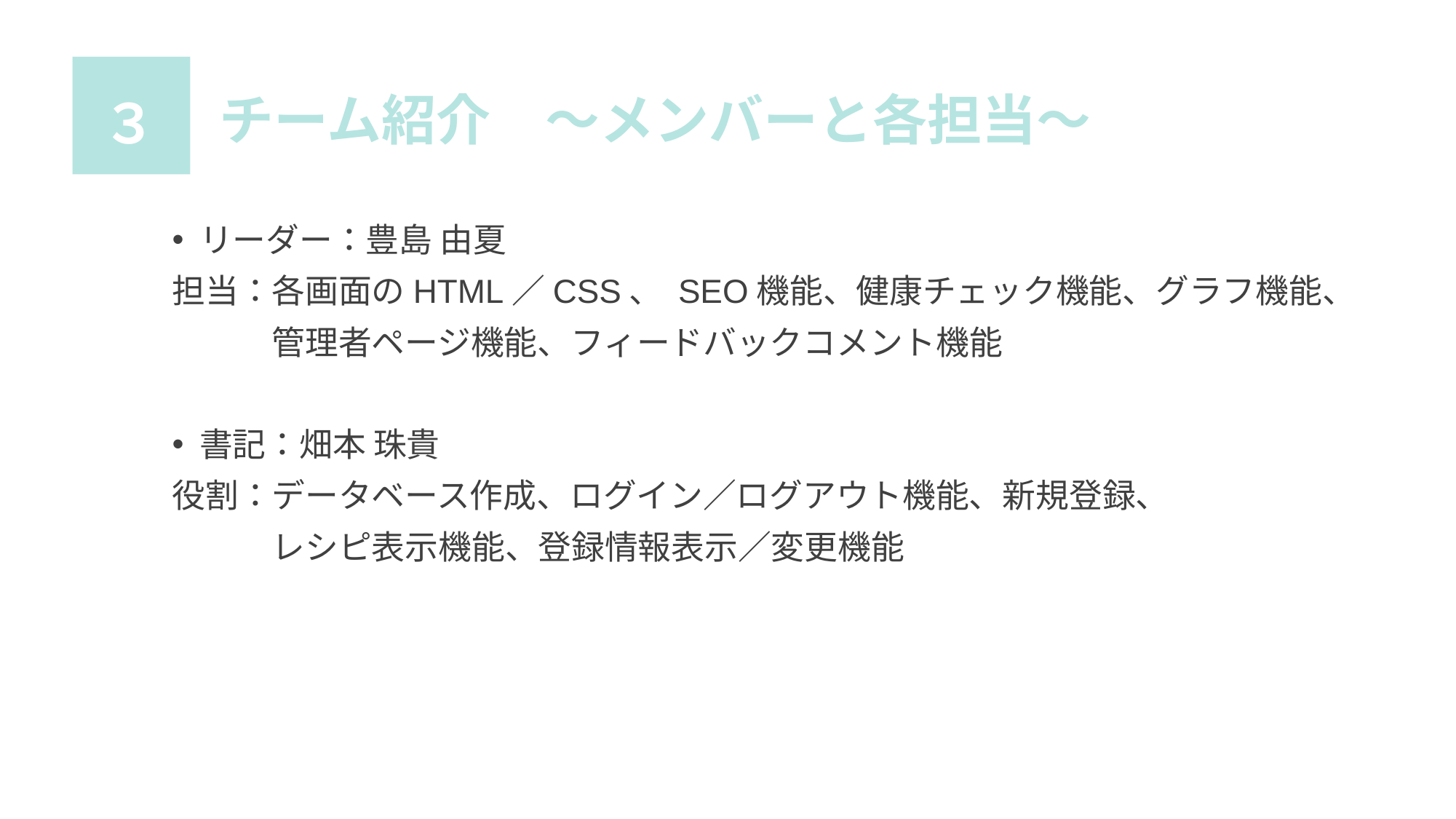

# チーム紹介　～メンバーと各担当～

３
リーダー：豊島 由夏
担当：各画面のHTML／CSS、 SEO機能、健康チェック機能、グラフ機能、
　　　管理者ページ機能、フィードバックコメント機能

書記：畑本 珠貴
役割：データベース作成、ログイン／ログアウト機能、新規登録、
　　　レシピ表示機能、登録情報表示／変更機能